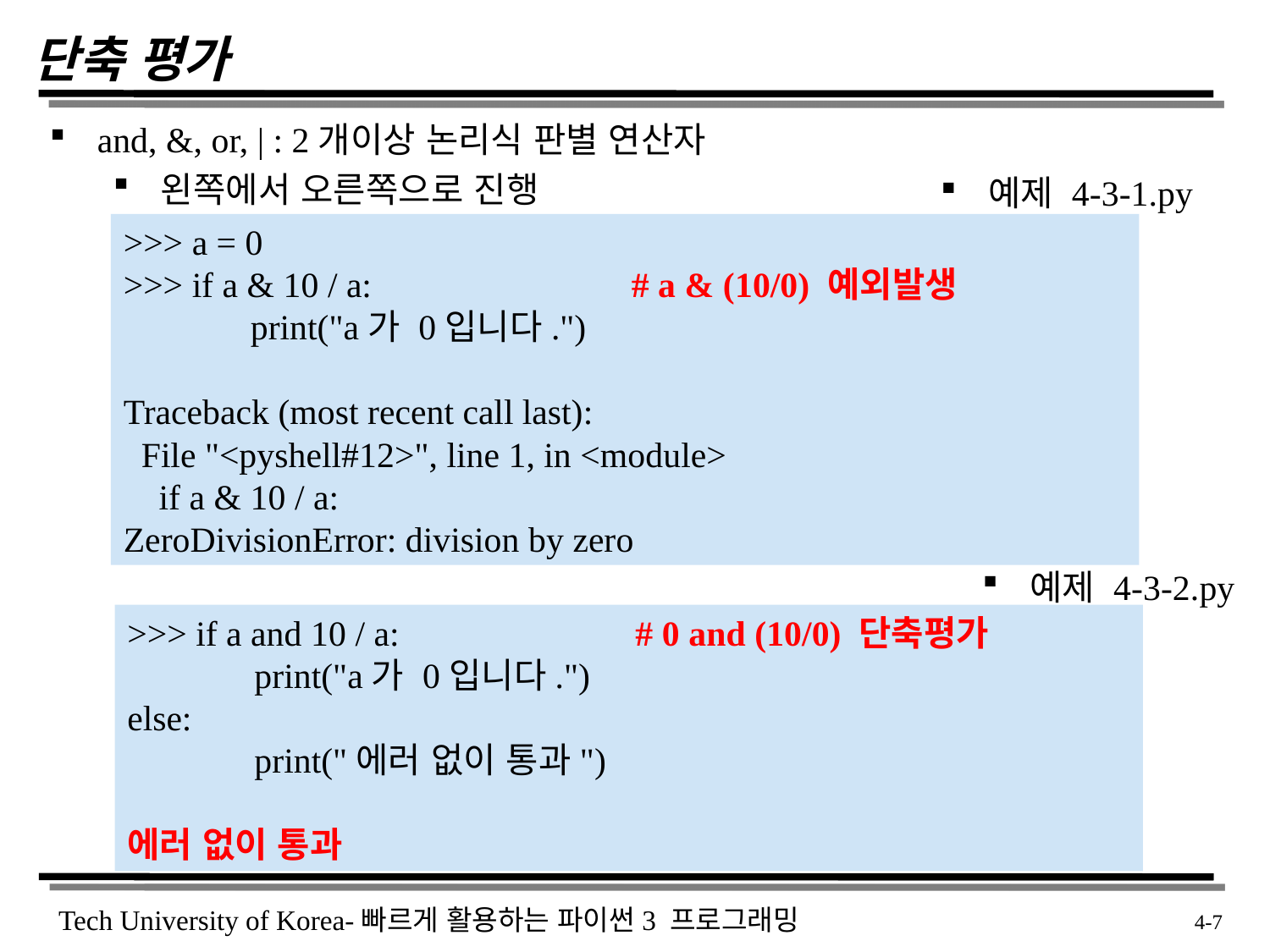

# 단축 평가
and, &, or, | : 2개이상 논리식 판별 연산자
왼쪽에서 오른쪽으로 진행

예제 4-3-1.py
>>> a = 0
>>> if a & 10 / a:			# a & (10/0) 예외발생
	print("a가 0입니다.")

Traceback (most recent call last):
  File "<pyshell#12>", line 1, in <module>
    if a & 10 / a:
ZeroDivisionError: division by zero
예제 4-3-2.py
>>> if a and 10 / a: 		# 0 and (10/0) 단축평가
	print("a가 0입니다.")
else:
	print("에러 없이 통과")

에러 없이 통과
 4-7